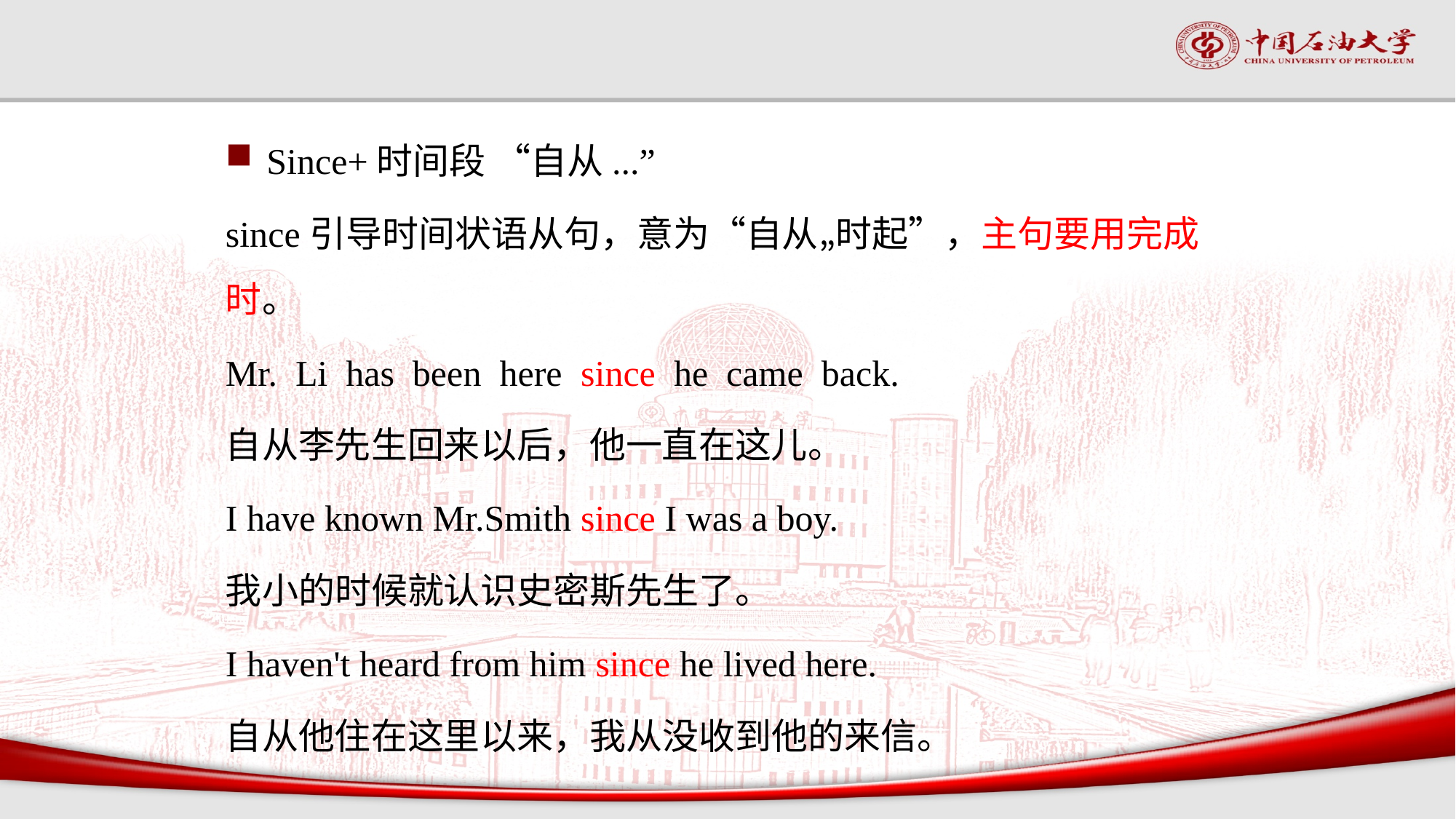

#
Since+时间段 “自从...”
since引导时间状语从句，意为“自从„时起”，主句要用完成时。
Mr. Li has been here since he came back.
自从李先生回来以后，他一直在这儿。
I have known Mr.Smith since I was a boy.
我小的时候就认识史密斯先生了。
I haven't heard from him since he lived here.
自从他住在这里以来，我从没收到他的来信。